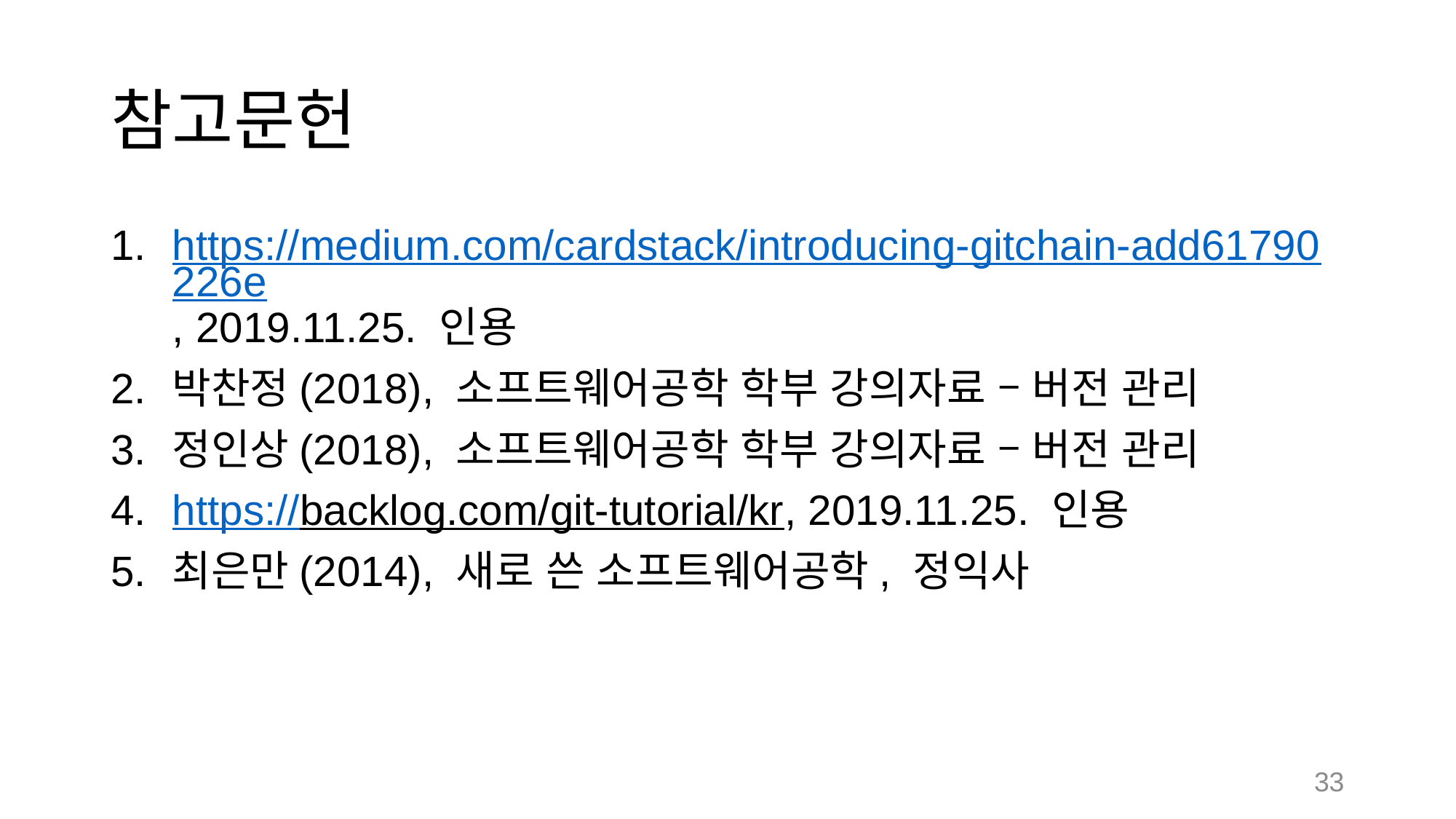

# 참고문헌
https://medium.com/cardstack/introducing-gitchain-add61790226e, 2019.11.25. 인용
박찬정(2018), 소프트웨어공학 학부 강의자료 – 버전 관리
정인상(2018), 소프트웨어공학 학부 강의자료 – 버전 관리
https://backlog.com/git-tutorial/kr, 2019.11.25. 인용
최은만(2014), 새로 쓴 소프트웨어공학, 정익사
33